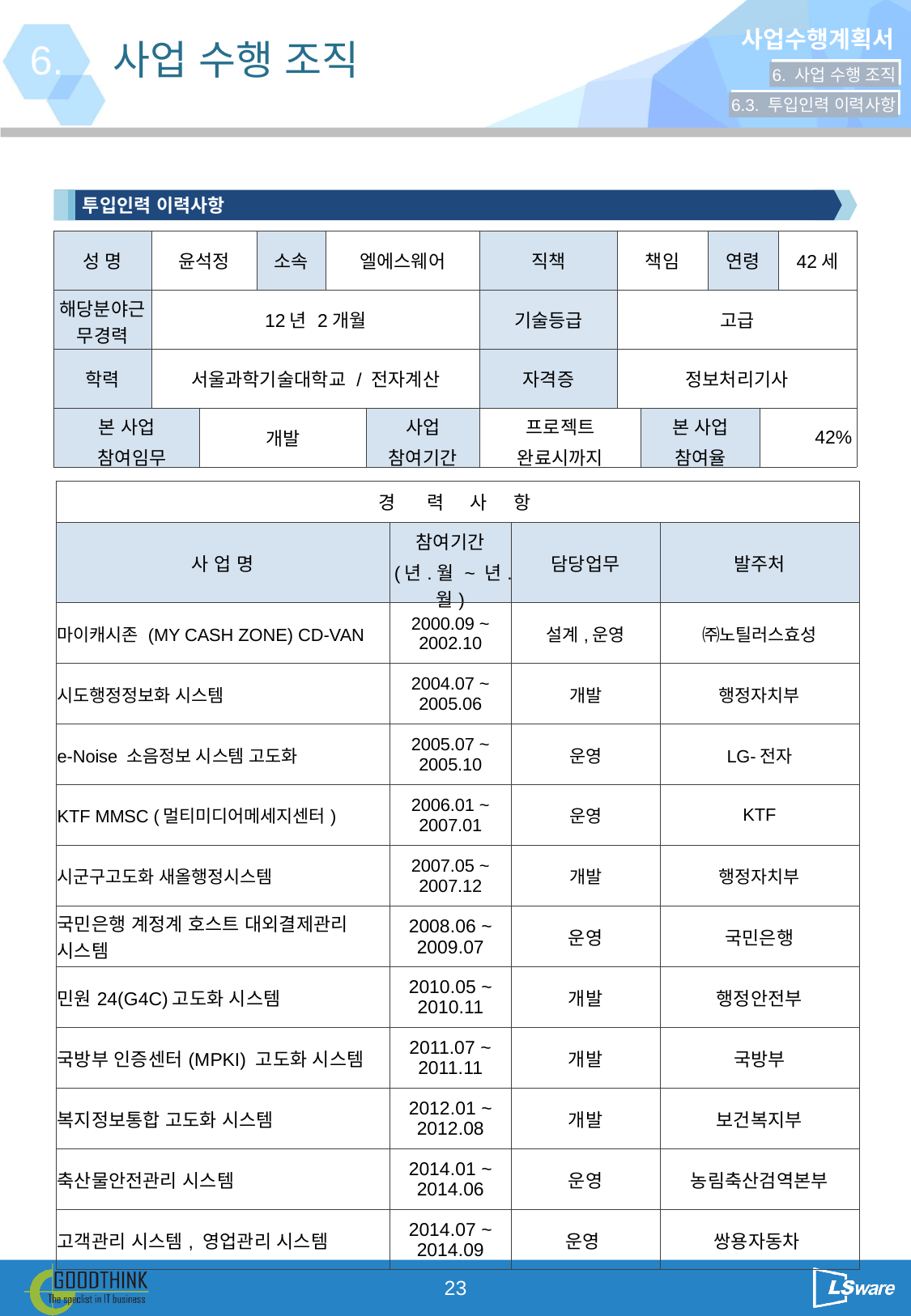

6.
사업 수행 조직
6. 사업 수행 조직
6.3. 투입인력 이력사항

투입인력 이력사항
| 성 명 | 윤석정 |  | 소속 | 엘에스웨어 |  | 직책 | 책임 |  | 연령 |  | 42세 |
| --- | --- | --- | --- | --- | --- | --- | --- | --- | --- | --- | --- |
| 해당분야근무경력 | 12년 2개월 |  |  |  |  | 기술등급 | 고급 |  |  |  |  |
| 학력 | 서울과학기술대학교 / 전자계산 |  |  |  |  | 자격증 | 정보처리기사 |  |  |  |  |
| 본 사업 참여임무 |  | 개발 |  |  | 사업 참여기간 | 프로젝트 완료시까지 |  | 본 사업 참여율 |  | 42% |  |
| 경 력 사 항 |  |  |  |
| --- | --- | --- | --- |
| 사 업 명 | 참여기간 (년.월 ~ 년.월) | 담당업무 | 발주처 |
| 마이캐시존 (MY CASH ZONE) CD-VAN | 2000.09 ~ 2002.10 | 설계,운영 | ㈜노틸러스효성 |
| 시도행정정보화 시스템 | 2004.07 ~ 2005.06 | 개발 | 행정자치부 |
| e-Noise 소음정보 시스템 고도화 | 2005.07 ~ 2005.10 | 운영 | LG-전자 |
| KTF MMSC (멀티미디어메세지센터) | 2006.01 ~ 2007.01 | 운영 | KTF |
| 시군구고도화 새올행정시스템 | 2007.05 ~ 2007.12 | 개발 | 행정자치부 |
| 국민은행 계정계 호스트 대외결제관리 시스템 | 2008.06 ~ 2009.07 | 운영 | 국민은행 |
| 민원24(G4C)고도화 시스템 | 2010.05 ~ 2010.11 | 개발 | 행정안전부 |
| 국방부 인증센터(MPKI) 고도화 시스템 | 2011.07 ~ 2011.11 | 개발 | 국방부 |
| 복지정보통합 고도화 시스템 | 2012.01 ~ 2012.08 | 개발 | 보건복지부 |
| 축산물안전관리 시스템 | 2014.01 ~ 2014.06 | 운영 | 농림축산검역본부 |
| 고객관리 시스템, 영업관리 시스템 | 2014.07 ~ 2014.09 | 운영 | 쌍용자동차 |